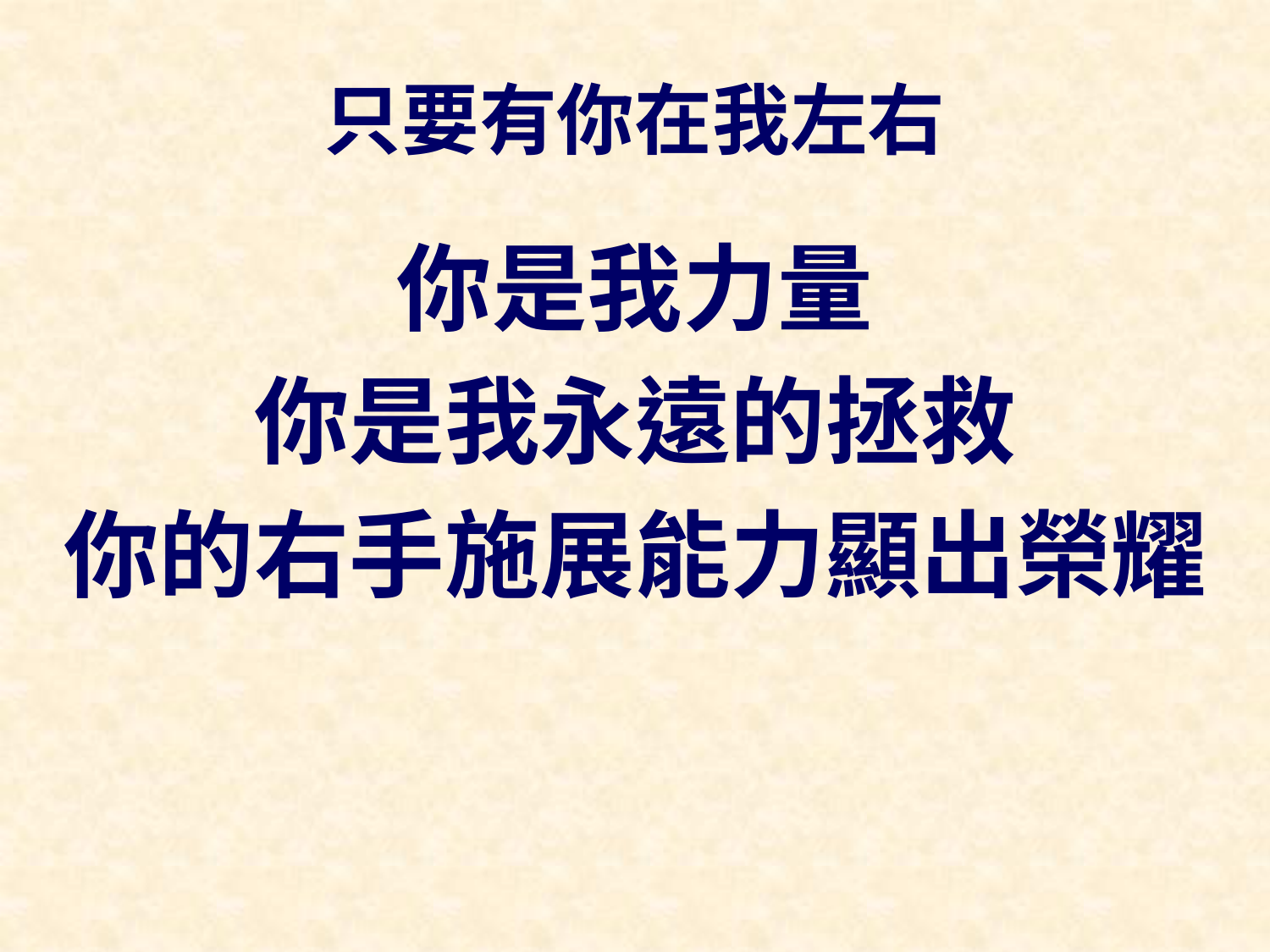

# 只要有你在我左右
你是我力量
你是我永遠的拯救
你的右手施展能力顯出榮耀